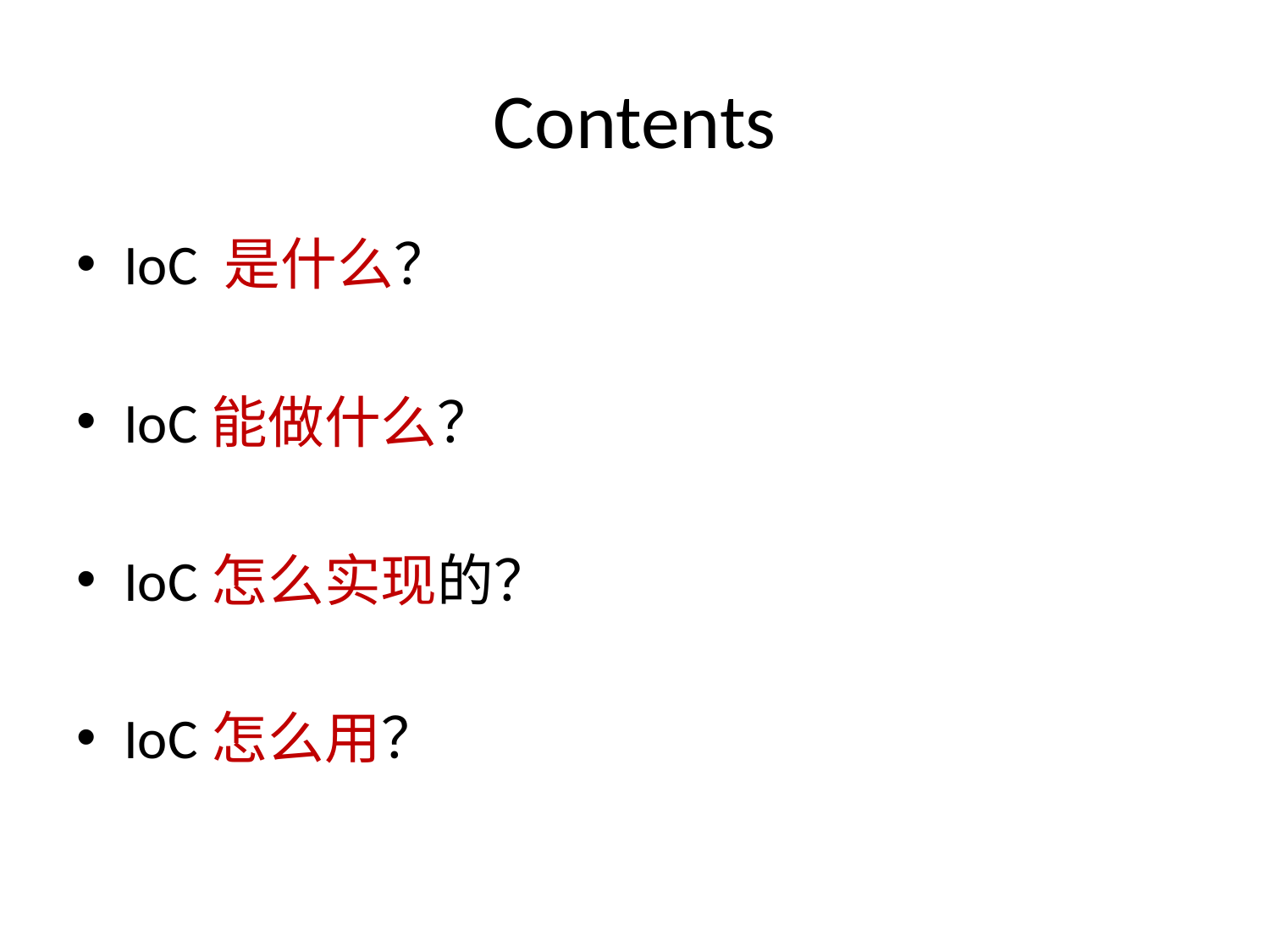

# Contents
IoC 是什么？

IoC能做什么？

IoC怎么实现的？

IoC怎么用？